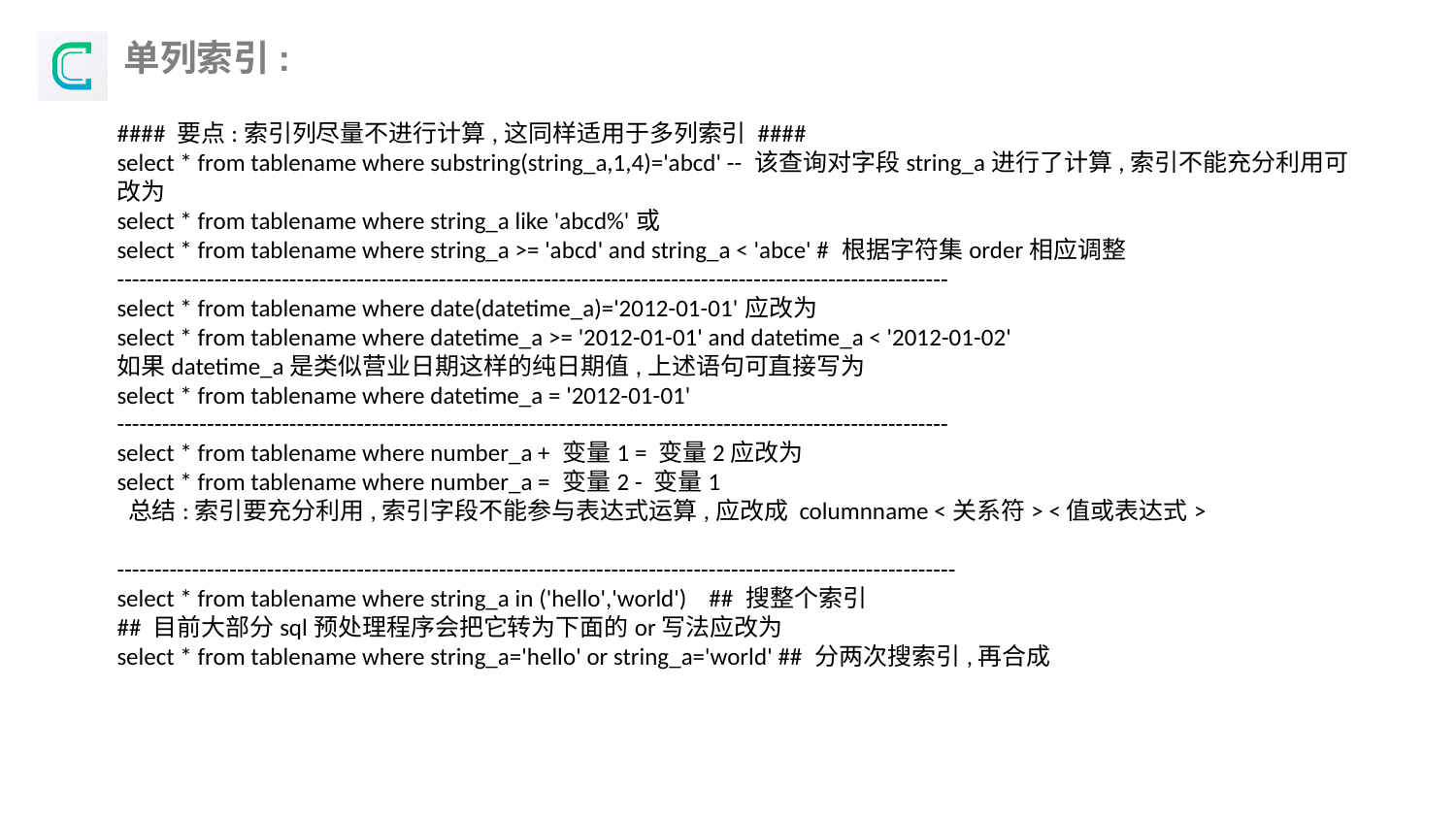

单列索引:
#### 要点:索引列尽量不进行计算,这同样适用于多列索引 ####
select * from tablename where substring(string_a,1,4)='abcd' -- 该查询对字段string_a进行了计算,索引不能充分利用可改为
select * from tablename where string_a like 'abcd%'或
select * from tablename where string_a >= 'abcd' and string_a < 'abce' # 根据字符集order相应调整
---------------------------------------------------------------------------------------------------------------
select * from tablename where date(datetime_a)='2012-01-01'应改为
select * from tablename where datetime_a >= '2012-01-01' and datetime_a < '2012-01-02'
如果datetime_a是类似营业日期这样的纯日期值,上述语句可直接写为
select * from tablename where datetime_a = '2012-01-01'
---------------------------------------------------------------------------------------------------------------
select * from tablename where number_a + 变量1 = 变量2应改为
select * from tablename where number_a = 变量2 - 变量1
 总结:索引要充分利用,索引字段不能参与表达式运算,应改成 columnname <关系符> <值或表达式>

----------------------------------------------------------------------------------------------------------------
select * from tablename where string_a in ('hello','world')    ## 搜整个索引
## 目前大部分sql预处理程序会把它转为下面的or写法应改为
select * from tablename where string_a='hello' or string_a='world' ## 分两次搜索引,再合成
4